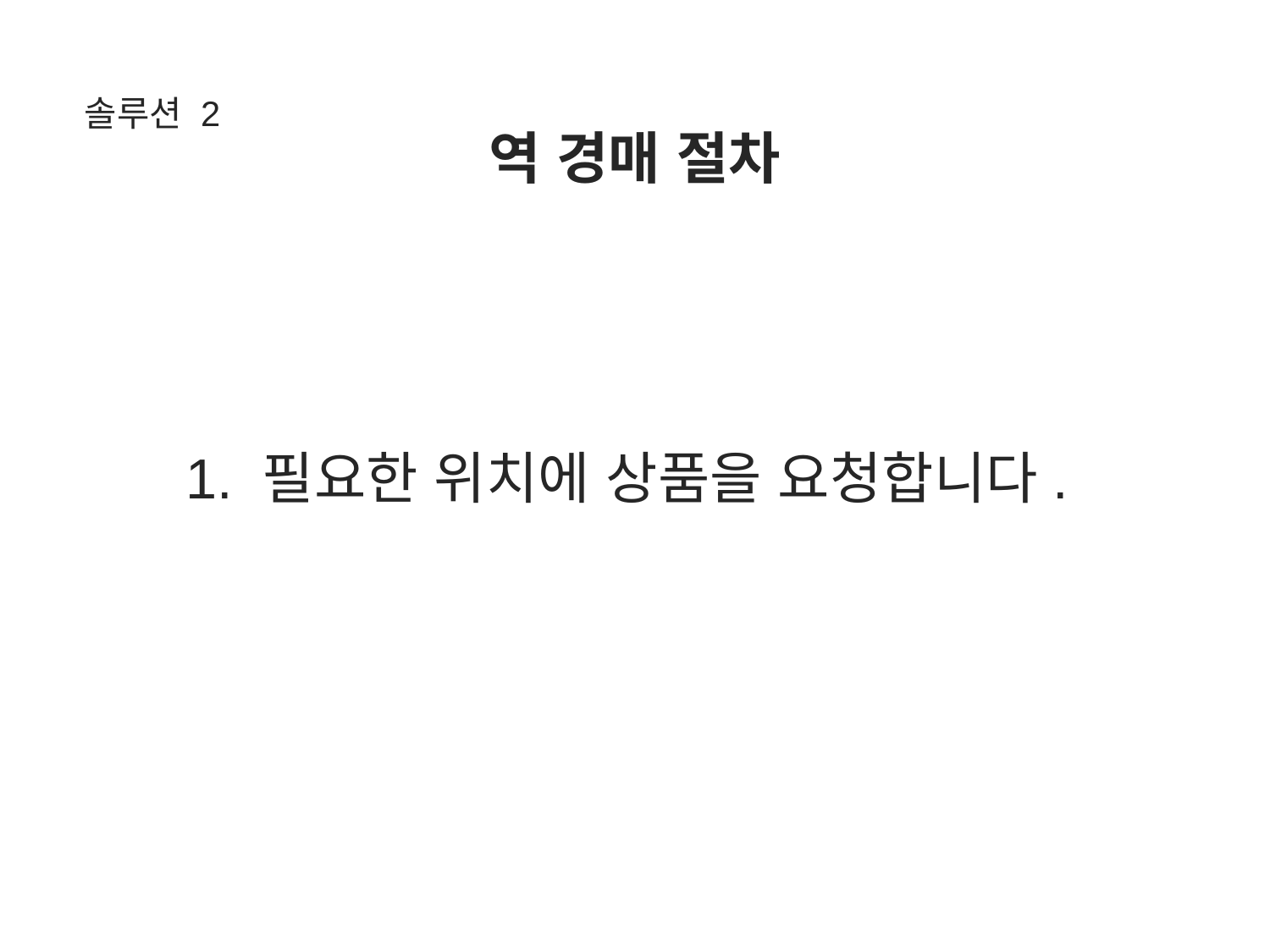

솔루션 2
역 경매 절차
1. 필요한 위치에 상품을 요청합니다.